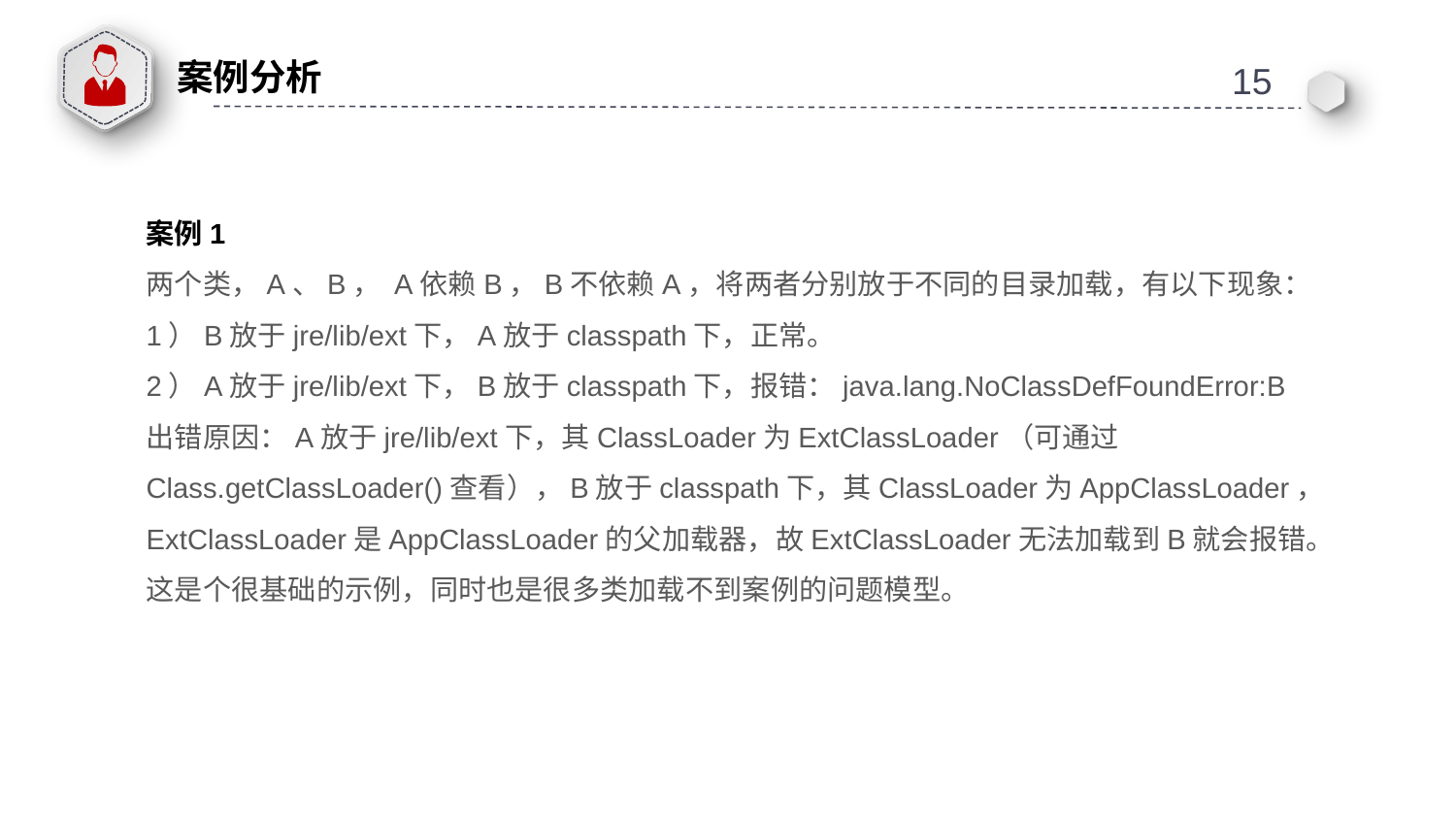

案例分析
15

案例1
两个类，A、B， A依赖B，B不依赖A，将两者分别放于不同的目录加载，有以下现象：
1）B放于jre/lib/ext下，A放于classpath下，正常。
2）A放于jre/lib/ext下，B放于classpath下，报错：java.lang.NoClassDefFoundError:B
出错原因：A放于jre/lib/ext下，其ClassLoader为ExtClassLoader（可通过Class.getClassLoader()查看），B放于classpath下，其ClassLoader为AppClassLoader，ExtClassLoader是AppClassLoader的父加载器，故ExtClassLoader无法加载到B就会报错。这是个很基础的示例，同时也是很多类加载不到案例的问题模型。